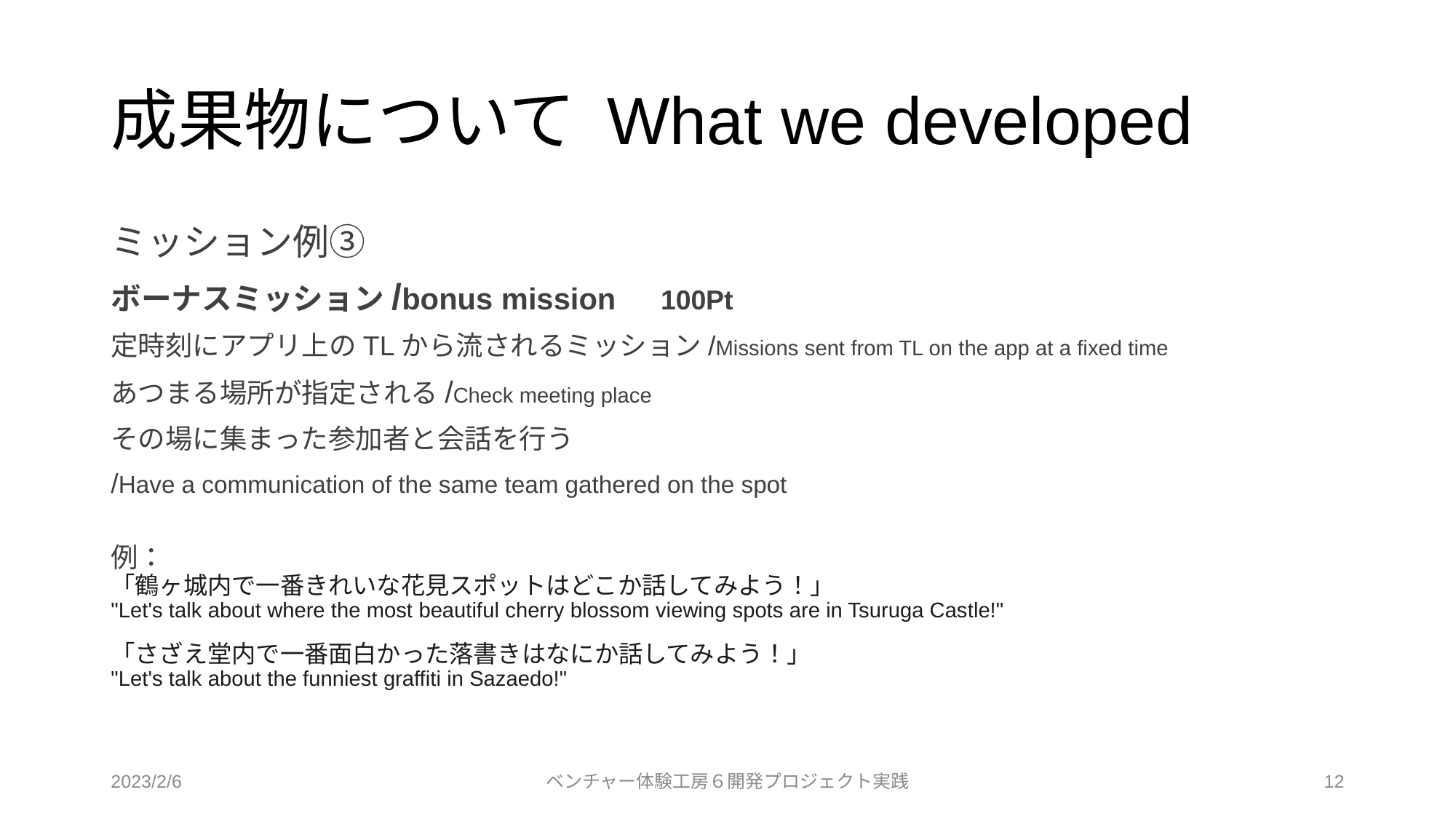

# 成果物について What we developed
ミッション例③
ボーナスミッション/bonus mission　100Pt
定時刻にアプリ上のTLから流されるミッション/Missions sent from TL on the app at a fixed time
あつまる場所が指定される/Check meeting place
その場に集まった参加者と会話を行う
/Have a communication of the same team gathered on the spot

例：
「鶴ヶ城内で一番きれいな花見スポットはどこか話してみよう！」
"Let's talk about where the most beautiful cherry blossom viewing spots are in Tsuruga Castle!"

「さざえ堂内で一番面白かった落書きはなにか話してみよう！」
"Let's talk about the funniest graffiti in Sazaedo!"

2023/2/6
ベンチャー体験工房６開発プロジェクト実践
12